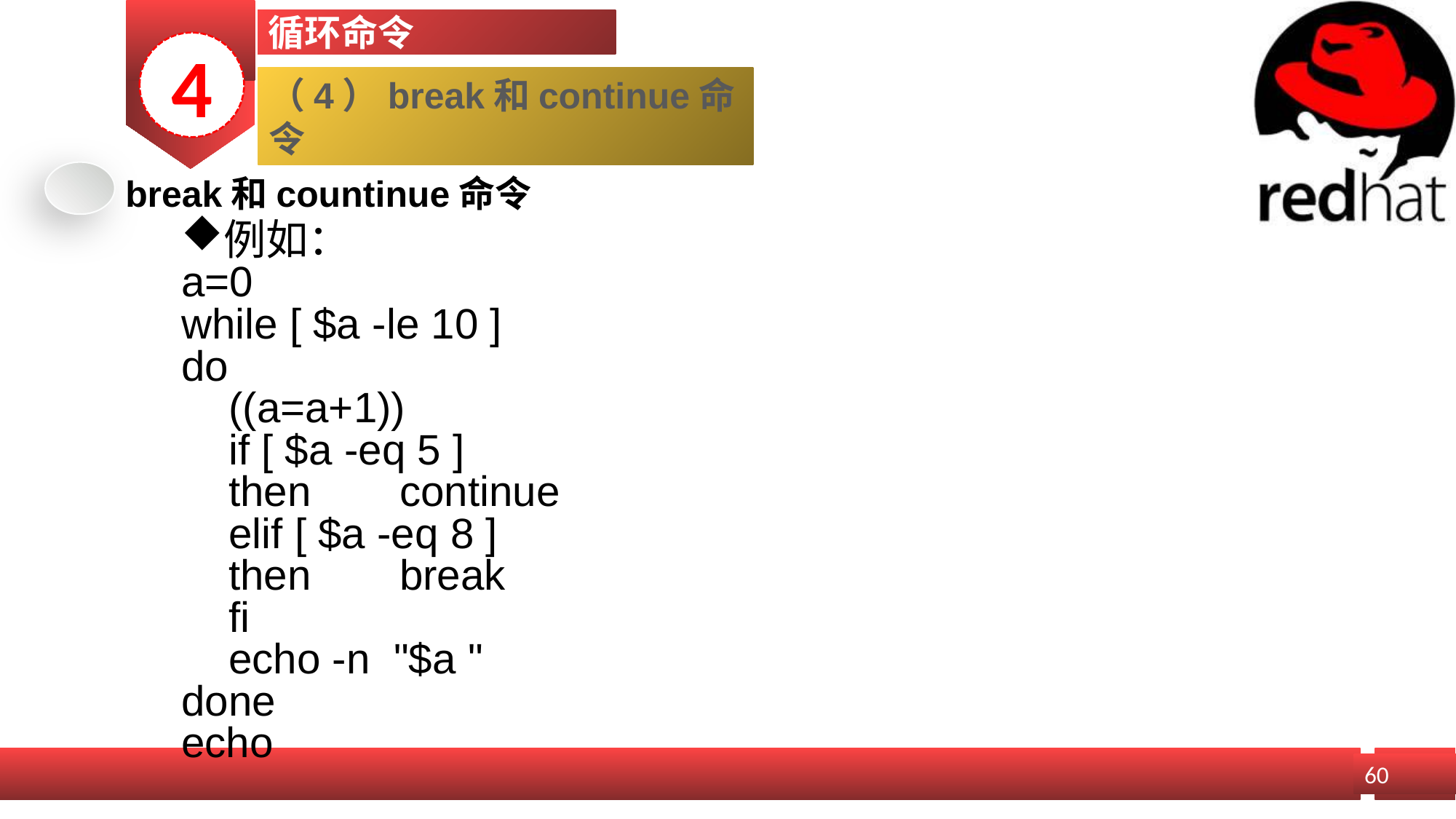

循环命令
4
（4）break和continue命令

break和countinue命令
例如：
a=0
while [ $a -le 10 ]
do
    ((a=a+1))
    if [ $a -eq 5 ]
    then 	continue
    elif [ $a -eq 8 ]
    then 	break
    fi
    echo -n  "$a "
done
echo